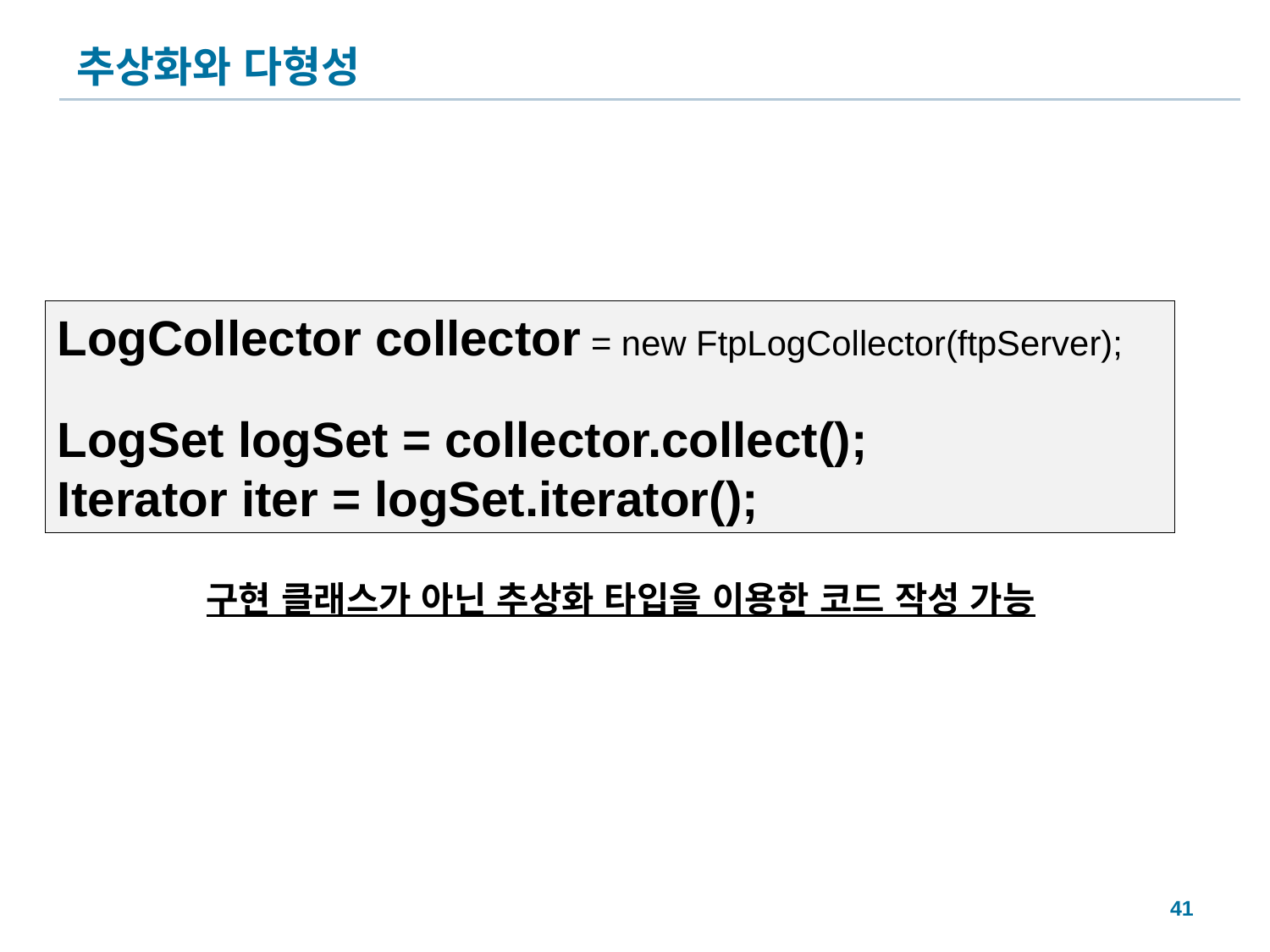

# 추상화와 다형성
LogCollector collector = new FtpLogCollector(ftpServer);

LogSet logSet = collector.collect();
Iterator iter = logSet.iterator();
구현 클래스가 아닌 추상화 타입을 이용한 코드 작성 가능
41